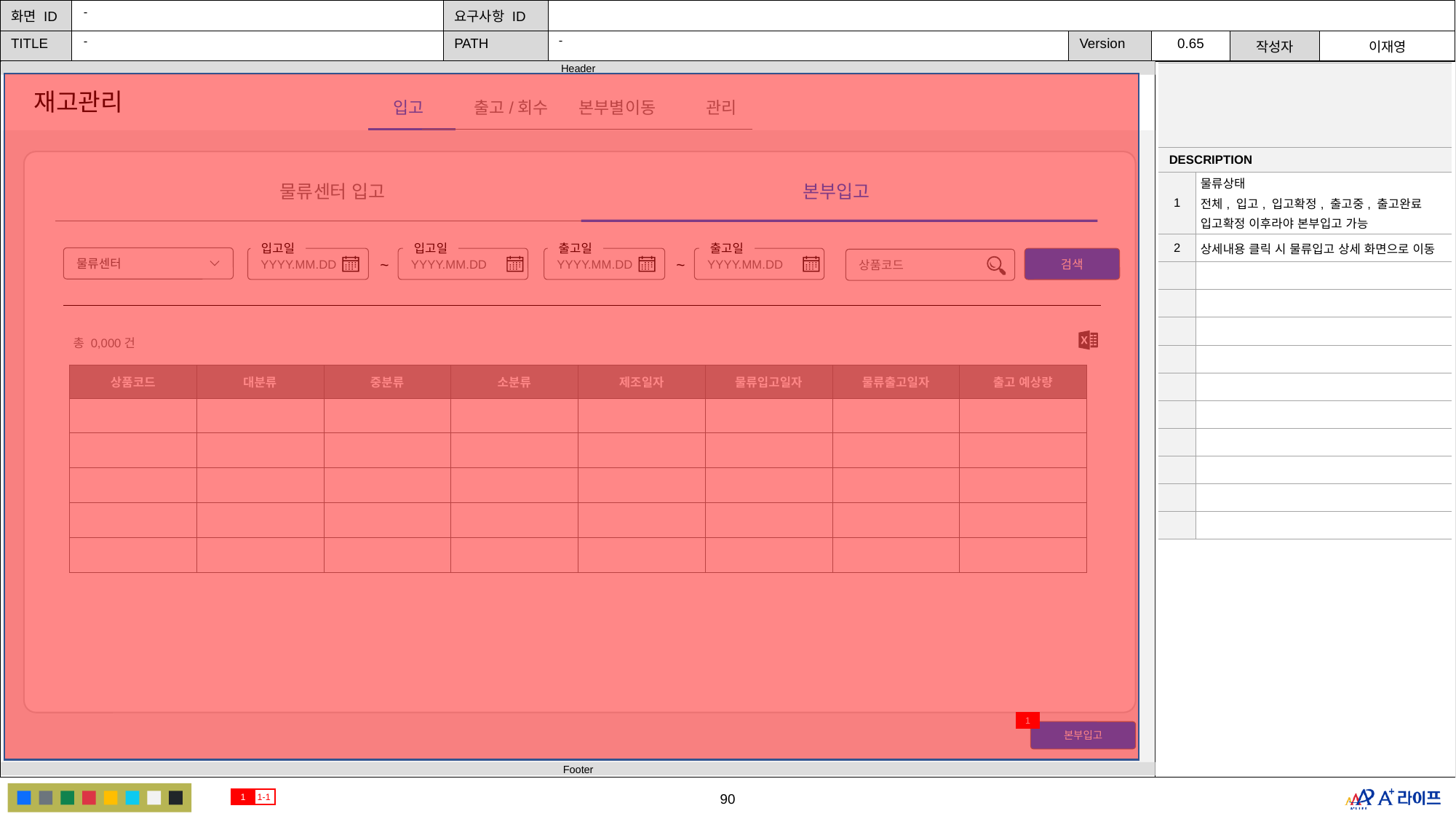

-

-
-
|  |  |
| --- | --- |
| DESCRIPTION |  |
| 1 | 물류상태 전체, 입고, 입고확정, 출고중, 출고완료 입고확정 이후라야 본부입고 가능 |
| 2 | 상세내용 클릭 시 물류입고 상세 화면으로 이동 |
|  |  |
|  |  |
|  |  |
|  |  |
|  |  |
|  |  |
|  |  |
|  |  |
|  |  |
|  |  |

재고관리
출고/회수
본부별이동
관리
입고

물류센터 입고
본부입고
입고일
입고일
출고일
출고일
물류센터

YYYY.MM.DD

YYYY.MM.DD

~
YYYY.MM.DD

YYYY.MM.DD

~
검색
상품코드

총 0,000건

| 상품코드 | 대분류 | 중분류 | 소분류 | 제조일자 | 물류입고일자 | 물류출고일자 | 출고 예상량 |
| --- | --- | --- | --- | --- | --- | --- | --- |
|  |  |  |  |  |  |  |  |
|  |  |  |  |  |  |  |  |
|  |  |  |  |  |  |  |  |
|  |  |  |  |  |  |  |  |
|  |  |  |  |  |  |  |  |
1
본부입고
1
1-1